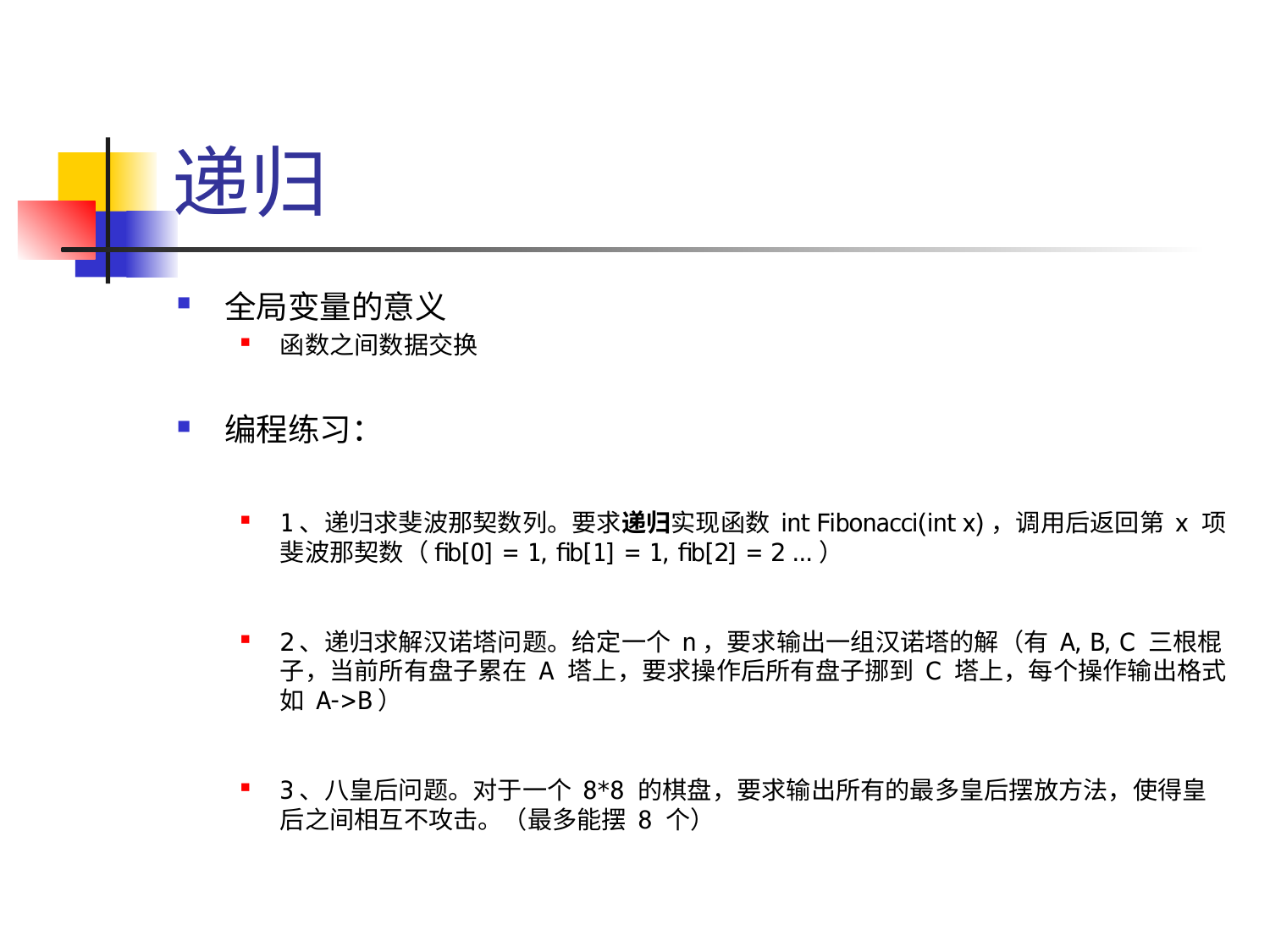

# 递归
全局变量的意义
函数之间数据交换

编程练习：

1、递归求斐波那契数列。要求递归实现函数 int Fibonacci(int x)，调用后返回第 x 项斐波那契数（fib[0] = 1, fib[1] = 1, fib[2] = 2 …）

2、递归求解汉诺塔问题。给定一个 n，要求输出一组汉诺塔的解（有 A, B, C 三根棍子，当前所有盘子累在 A 塔上，要求操作后所有盘子挪到 C 塔上，每个操作输出格式如 A->B）

3、八皇后问题。对于一个 8*8 的棋盘，要求输出所有的最多皇后摆放方法，使得皇后之间相互不攻击。（最多能摆 8 个）